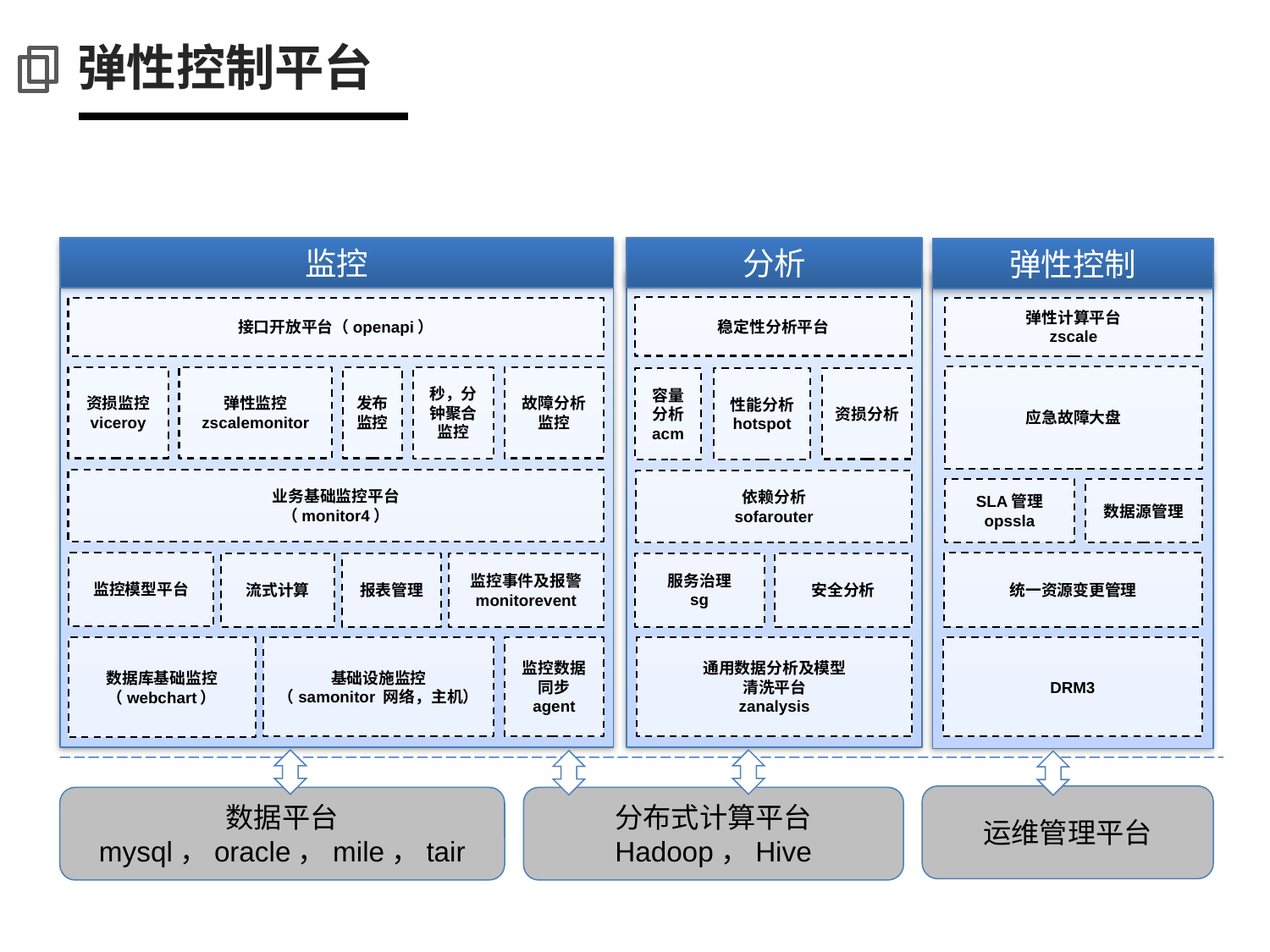

# 弹性控制平台
监控

分析

弹性控制

稳定性分析平台
接口开放平台（openapi）
弹性计算平台
zscale
应急故障大盘
资损监控
viceroy
弹性监控
zscalemonitor
发布
监控
秒，分钟聚合监控
故障分析监控
资损分析
容量分析
acm
性能分析
hotspot
业务基础监控平台
（monitor4）
依赖分析
sofarouter
SLA管理
opssla
数据源管理
监控模型平台
统一资源变更管理
流式计算
服务治理
sg
报表管理
监控事件及报警
monitorevent
安全分析
数据库基础监控
（webchart）
基础设施监控
（samonitor 网络，主机）
监控数据同步
agent
通用数据分析及模型
清洗平台
zanalysis
DRM3

运维管理平台
数据平台
mysql，oracle，mile，tair
分布式计算平台
Hadoop，Hive